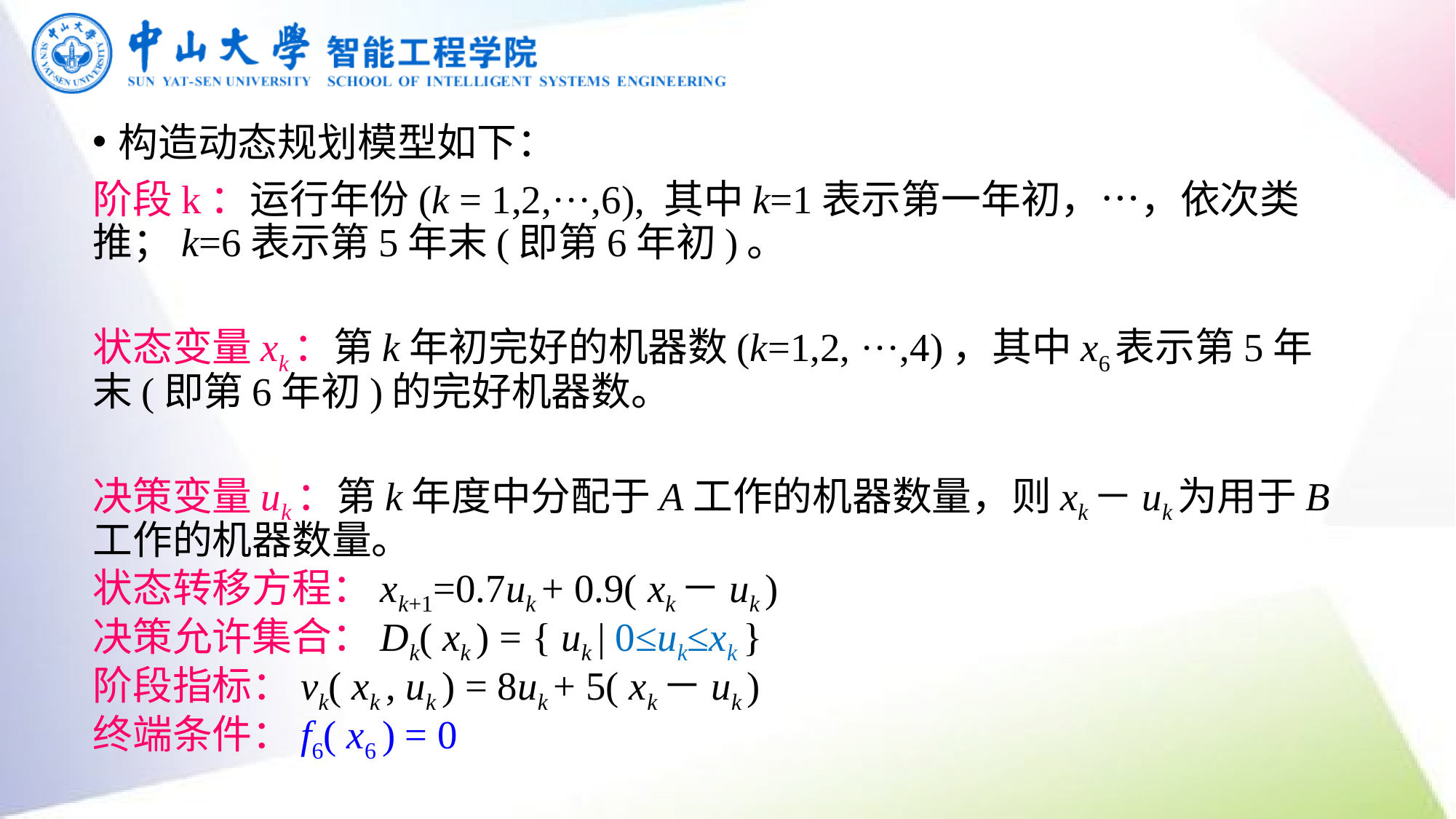

构造动态规划模型如下：
阶段k：运行年份(k = 1,2,···,6), 其中k=1表示第一年初，…，依次类推；k=6表示第5年末(即第6年初)。
状态变量xk：第k年初完好的机器数(k=1,2, ···,4)，其中x6表示第5年末(即第6年初)的完好机器数。
决策变量uk：第k年度中分配于A工作的机器数量，则xk－uk为用于B工作的机器数量。
状态转移方程：xk+1=0.7uk + 0.9( xk－uk )
决策允许集合：Dk( xk ) = { uk | 0≤uk≤xk }
阶段指标：vk( xk , uk ) = 8uk + 5( xk－uk )
终端条件：f6( x6 ) = 0